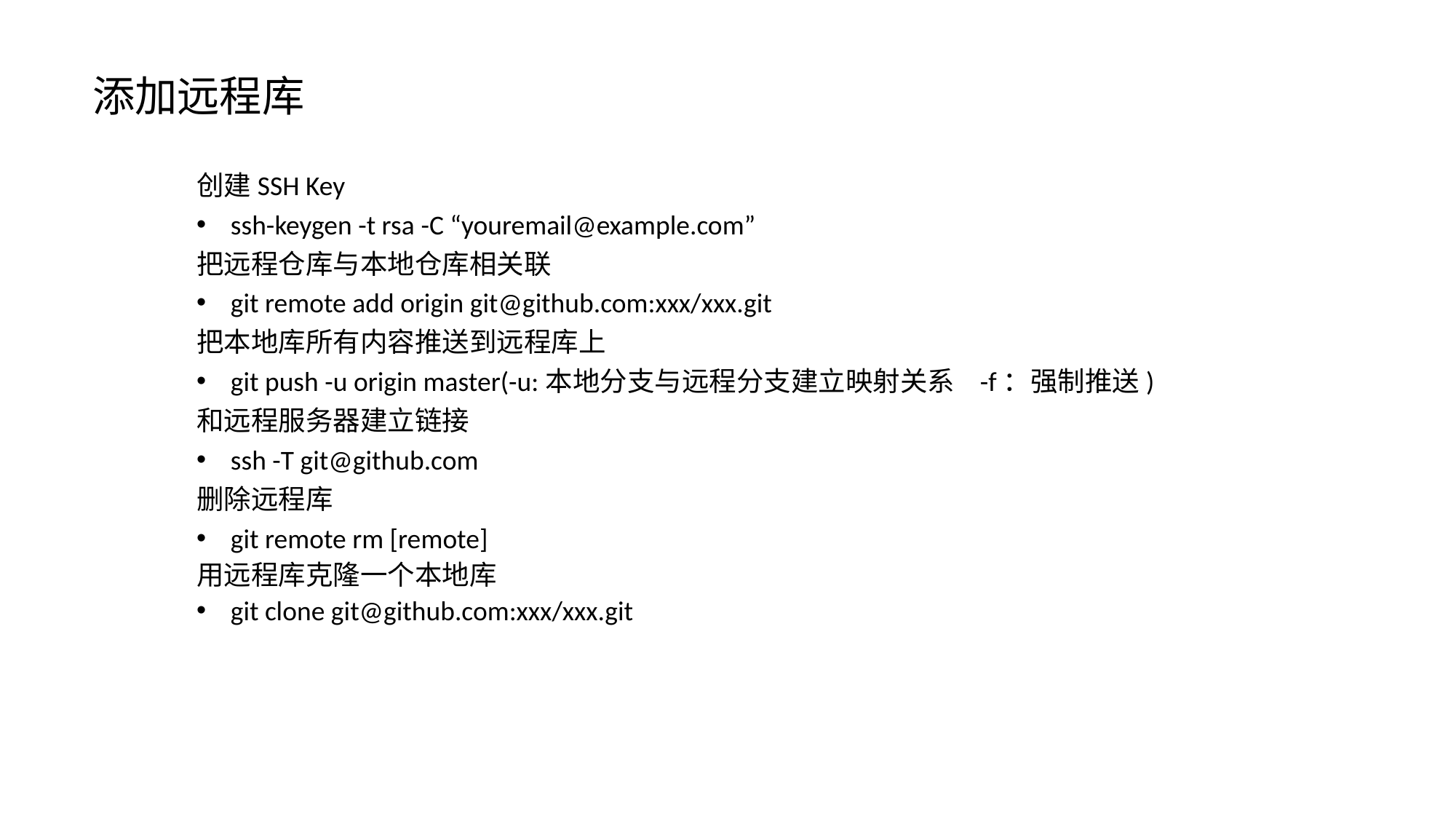

添加远程库
创建SSH Key
ssh-keygen -t rsa -C “youremail@example.com”
把远程仓库与本地仓库相关联
git remote add origin git@github.com:xxx/xxx.git
把本地库所有内容推送到远程库上
git push -u origin master(-u:本地分支与远程分支建立映射关系   -f：强制推送)
和远程服务器建立链接
ssh -T git@github.com
删除远程库
git remote rm [remote]
用远程库克隆一个本地库
git clone git@github.com:xxx/xxx.git